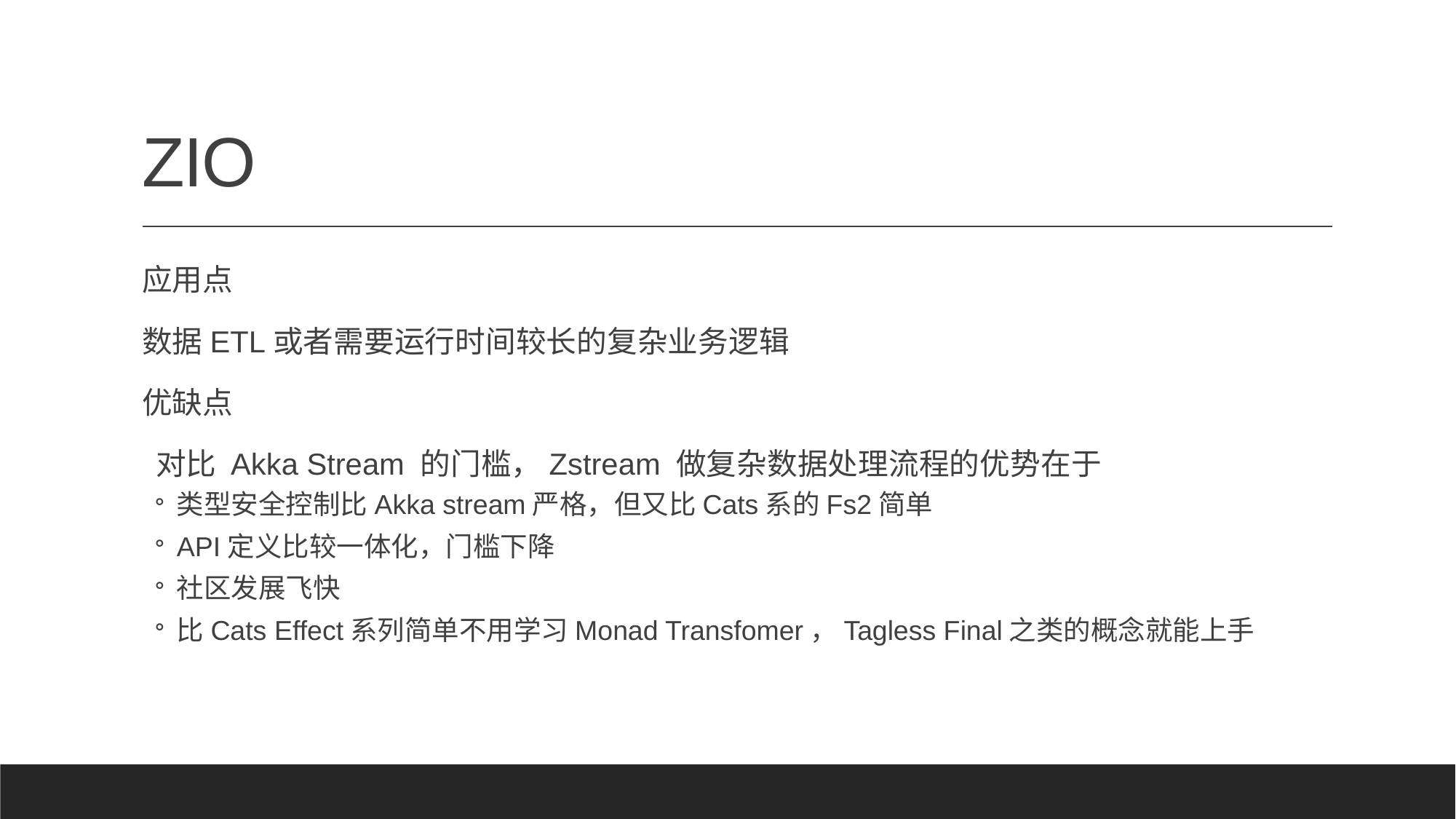

# ZIO
应用点
数据ETL或者需要运行时间较长的复杂业务逻辑
优缺点
 对比 Akka Stream 的门槛，Zstream 做复杂数据处理流程的优势在于
类型安全控制比Akka stream严格，但又比Cats系的Fs2简单
API定义比较一体化，门槛下降
社区发展飞快
比Cats Effect系列简单不用学习Monad Transfomer，Tagless Final之类的概念就能上手